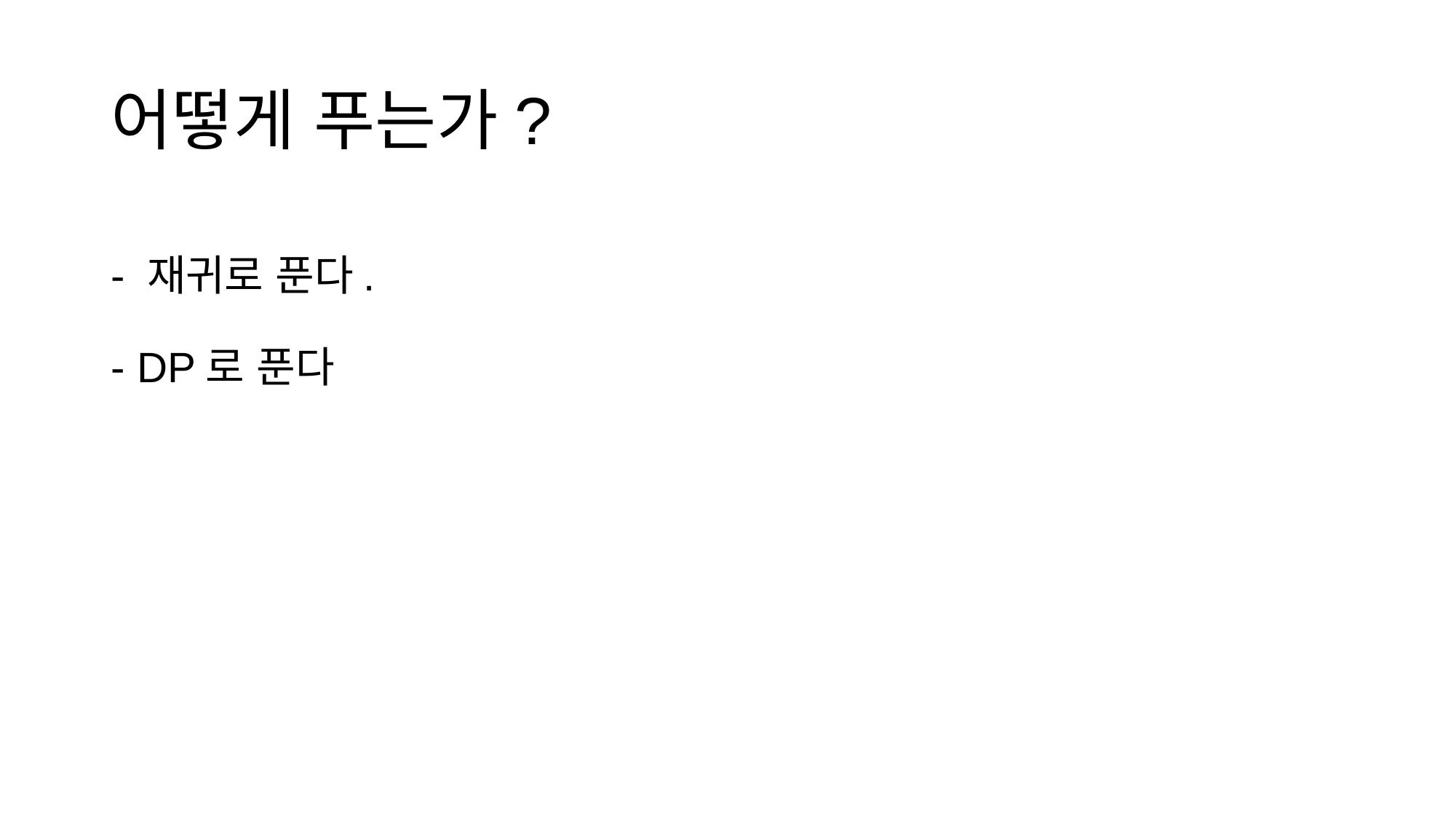

# 어떻게 푸는가?
- 재귀로 푼다.
- DP로 푼다